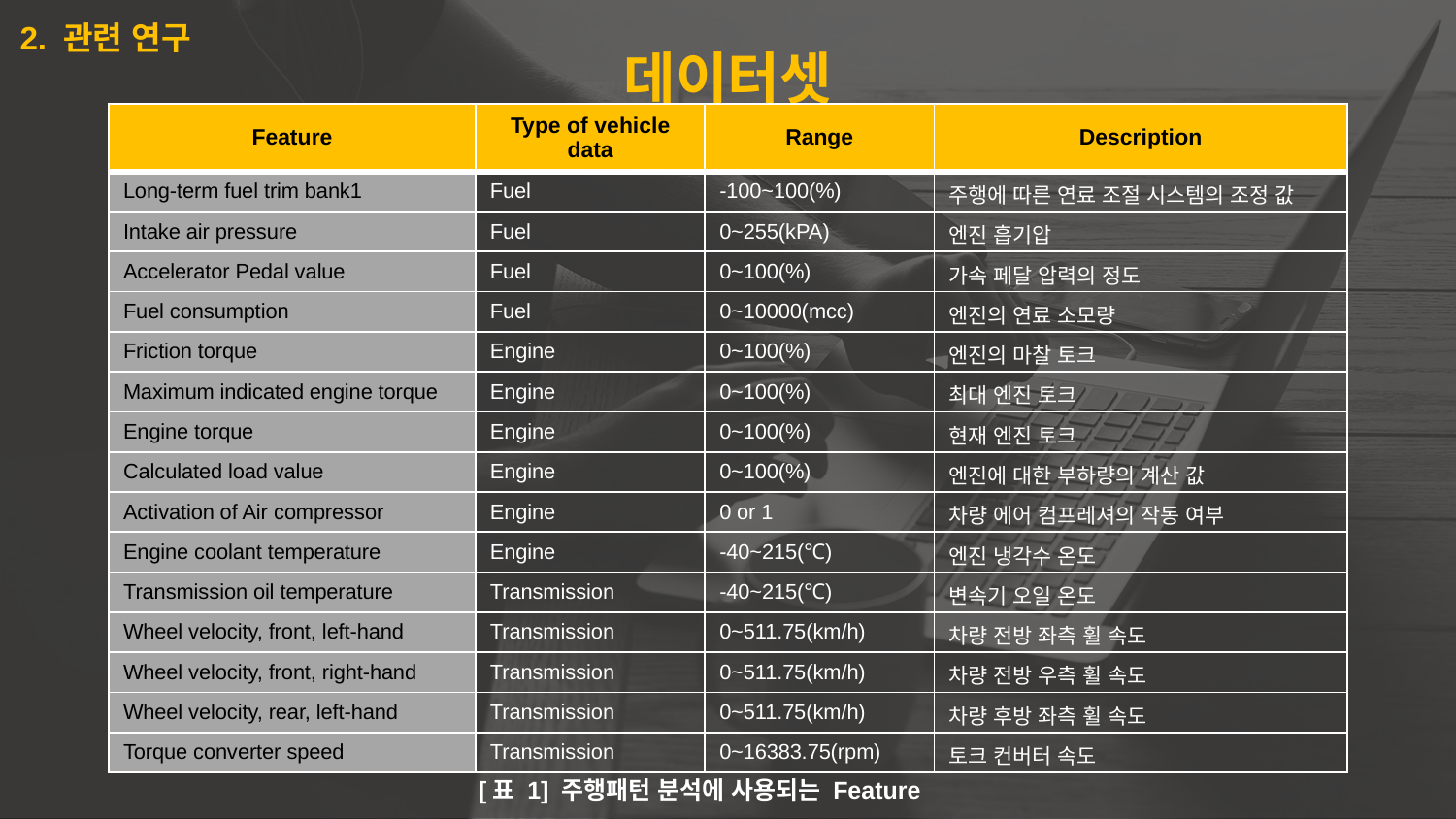

2. 관련 연구
데이터셋
| Feature | Type of vehicle data | Range | Description |
| --- | --- | --- | --- |
| Long-term fuel trim bank1 | Fuel | -100~100(%) | 주행에 따른 연료 조절 시스템의 조정 값 |
| Intake air pressure | Fuel | 0~255(kPA) | 엔진 흡기압 |
| Accelerator Pedal value | Fuel | 0~100(%) | 가속 페달 압력의 정도 |
| Fuel consumption | Fuel | 0~10000(mcc) | 엔진의 연료 소모량 |
| Friction torque | Engine | 0~100(%) | 엔진의 마찰 토크 |
| Maximum indicated engine torque | Engine | 0~100(%) | 최대 엔진 토크 |
| Engine torque | Engine | 0~100(%) | 현재 엔진 토크 |
| Calculated load value | Engine | 0~100(%) | 엔진에 대한 부하량의 계산 값 |
| Activation of Air compressor | Engine | 0 or 1 | 차량 에어 컴프레셔의 작동 여부 |
| Engine coolant temperature | Engine | -40~215(℃) | 엔진 냉각수 온도 |
| Transmission oil temperature | Transmission | -40~215(℃) | 변속기 오일 온도 |
| Wheel velocity, front, left-hand | Transmission | 0~511.75(km/h) | 차량 전방 좌측 휠 속도 |
| Wheel velocity, front, right-hand | Transmission | 0~511.75(km/h) | 차량 전방 우측 휠 속도 |
| Wheel velocity, rear, left-hand | Transmission | 0~511.75(km/h) | 차량 후방 좌측 휠 속도 |
| Torque converter speed | Transmission | 0~16383.75(rpm) | 토크 컨버터 속도 |
[표 1] 주행패턴 분석에 사용되는 Feature